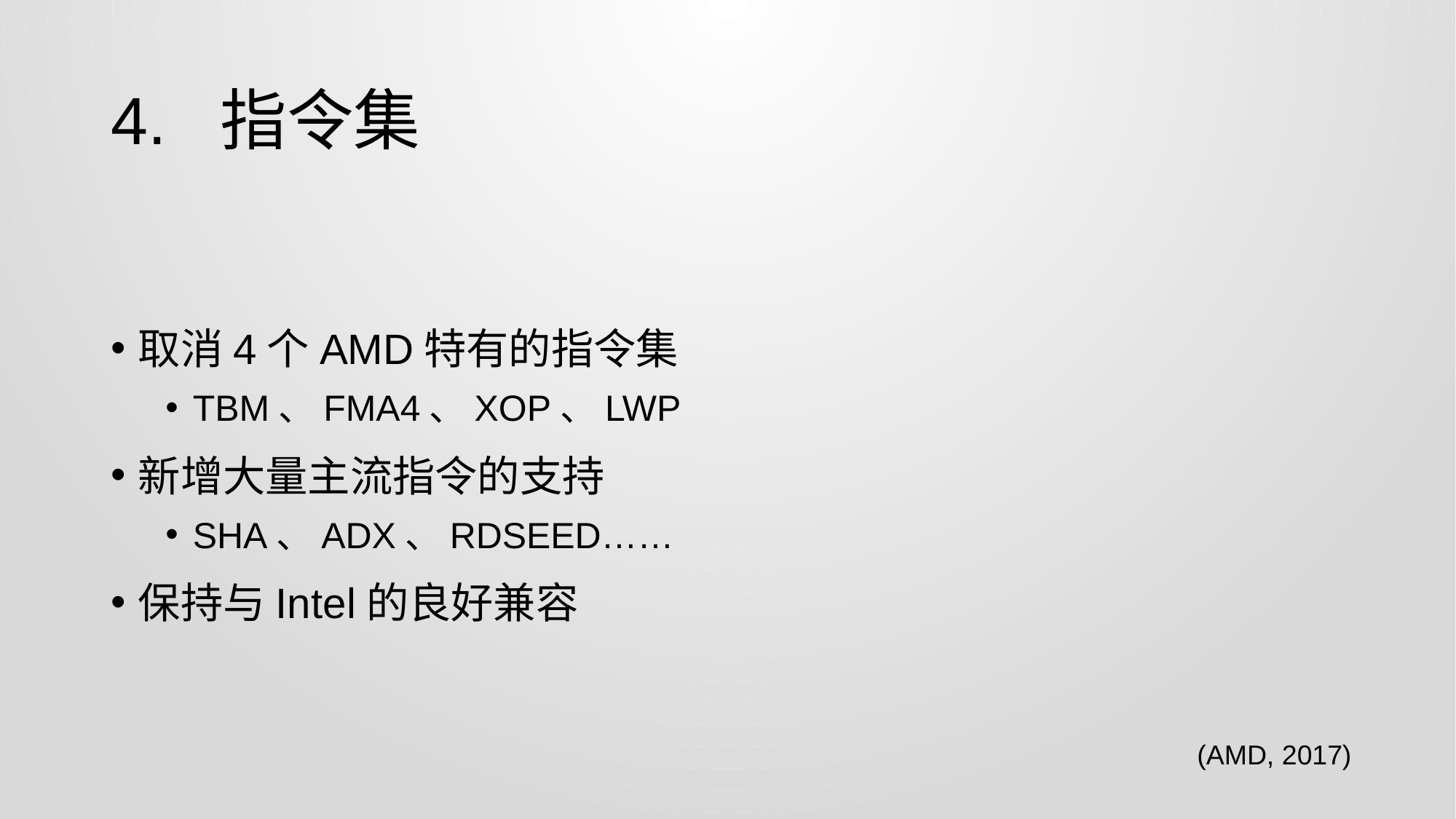

# 4.	指令集
取消4个AMD特有的指令集
TBM、FMA4、XOP、LWP
新增大量主流指令的支持
SHA、ADX、RDSEED……
保持与Intel的良好兼容
 (AMD, 2017)